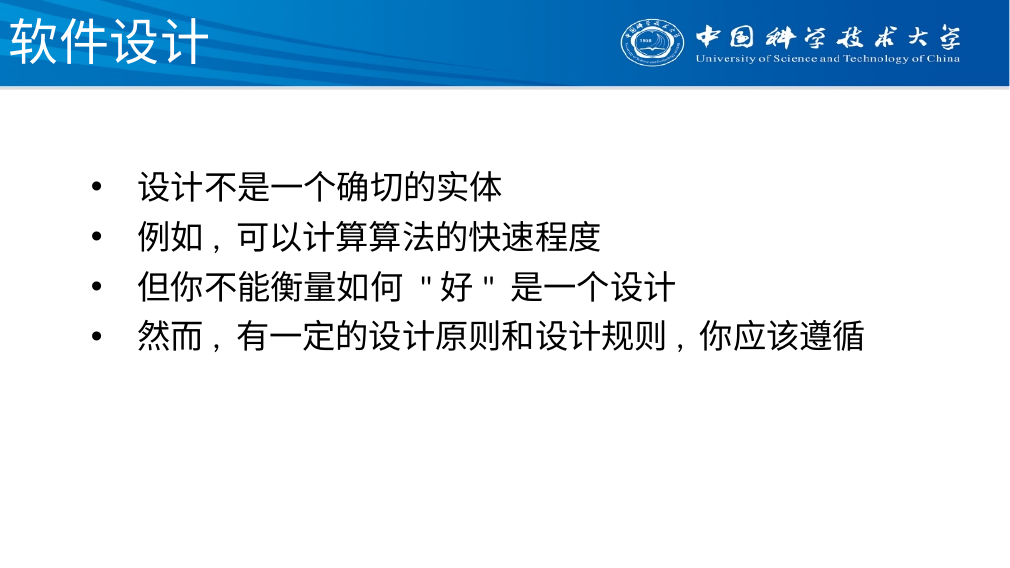

# 软件设计
设计不是一个确切的实体
例如, 可以计算算法的快速程度
但你不能衡量如何 "好" 是一个设计
然而, 有一定的设计原则和设计规则, 你应该遵循